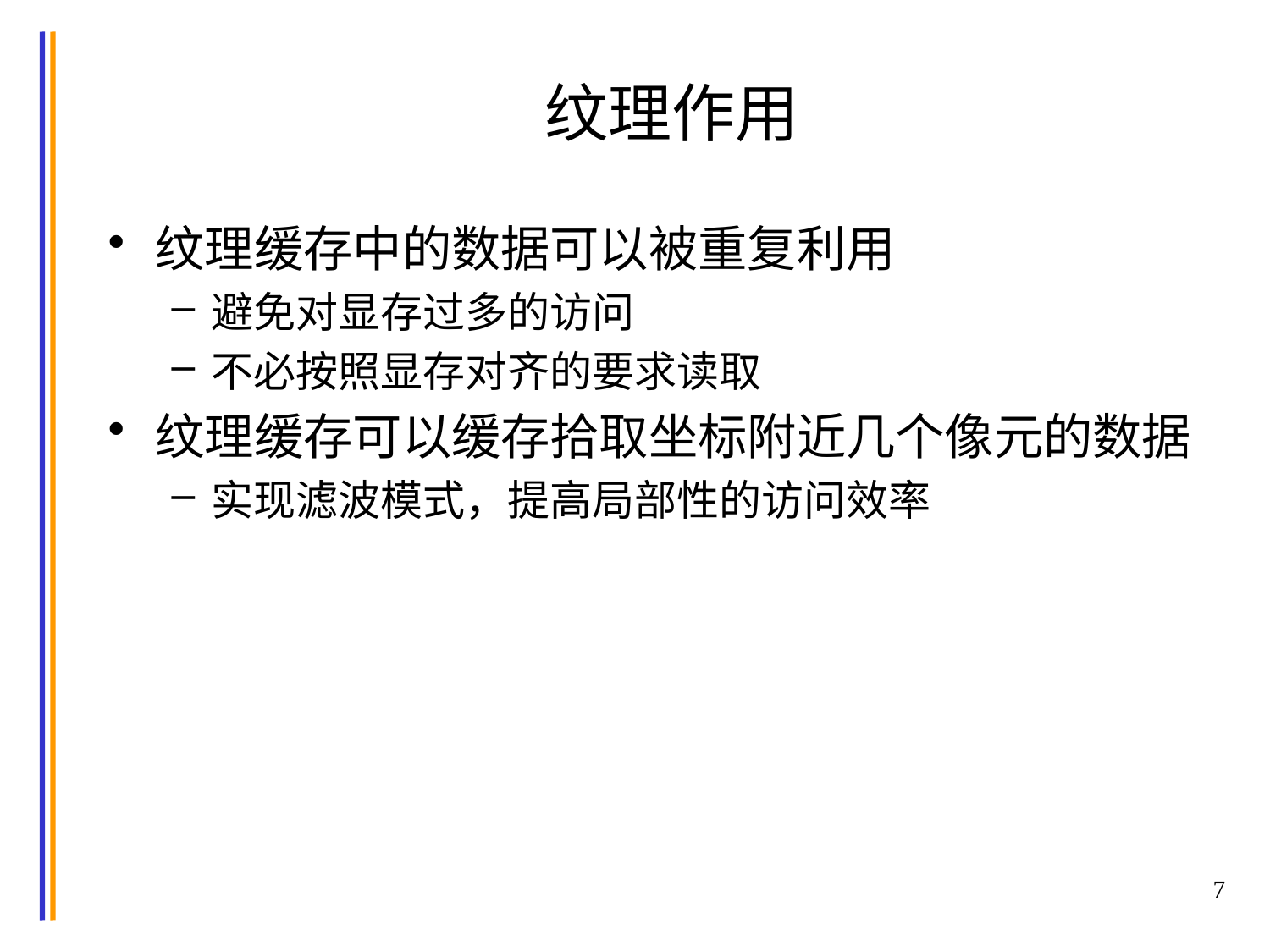

# 纹理作用
纹理缓存中的数据可以被重复利用
避免对显存过多的访问
不必按照显存对齐的要求读取
纹理缓存可以缓存拾取坐标附近几个像元的数据
实现滤波模式，提高局部性的访问效率
7